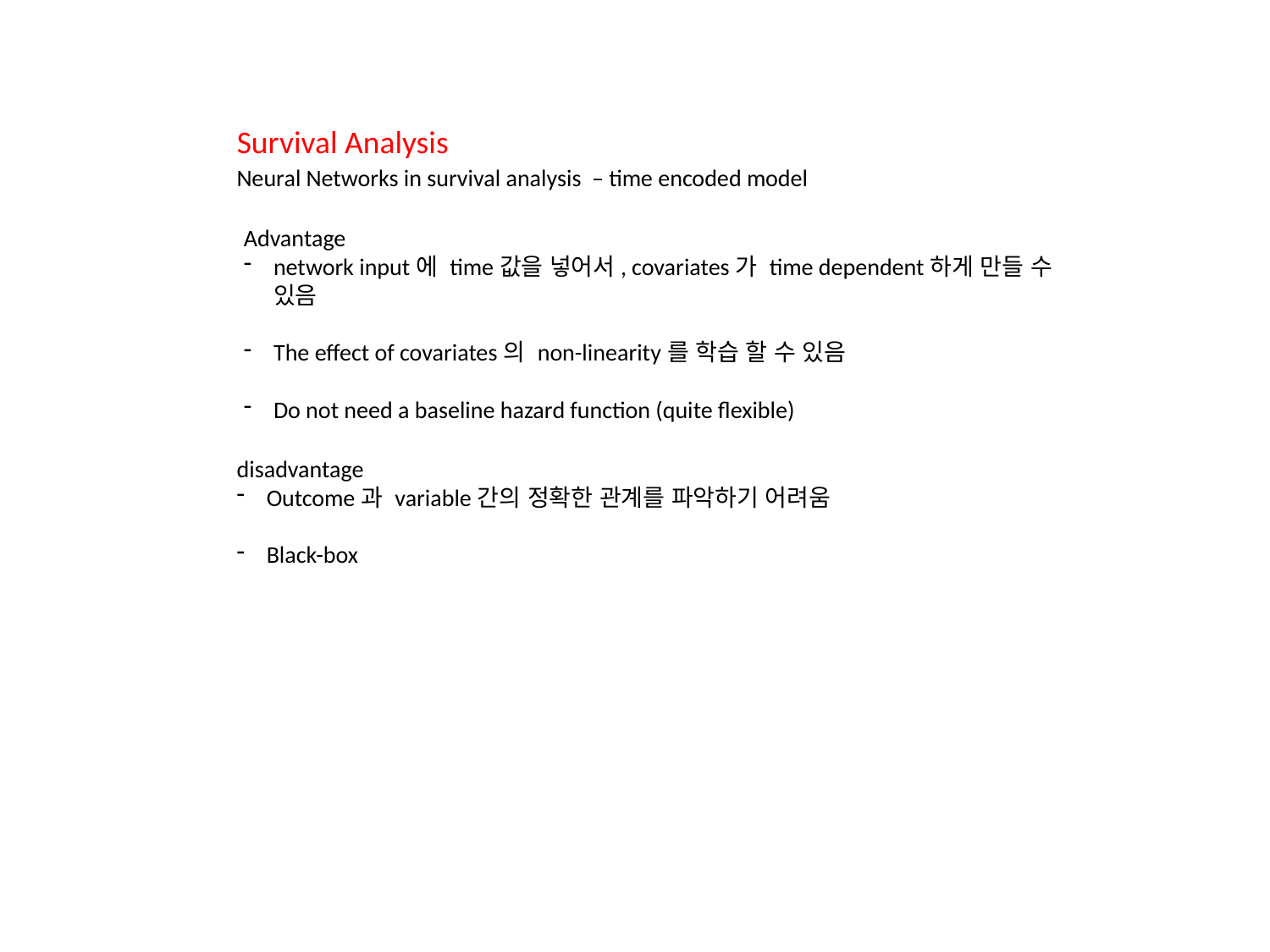

# Survival Analysis
Neural Networks in survival analysis  – time encoded model
Advantage
network input에 time값을 넣어서, covariates가 time dependent하게 만들 수 있음

The effect of covariates의 non-linearity를 학습 할 수 있음

Do not need a baseline hazard function (quite flexible)
disadvantage
Outcome과 variable간의 정확한 관계를 파악하기 어려움

Black-box